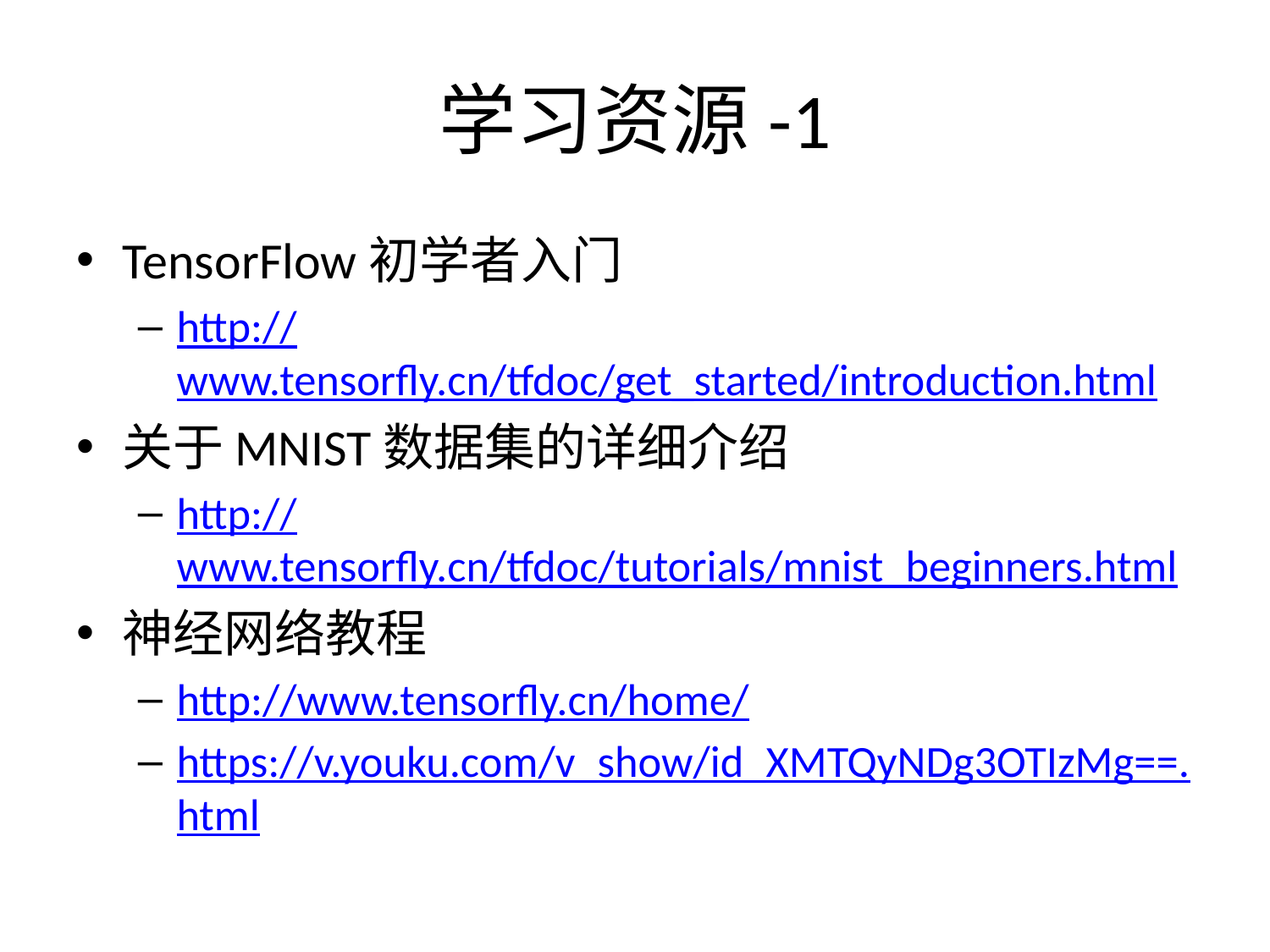

# 学习资源-1
TensorFlow初学者入门
http://www.tensorfly.cn/tfdoc/get_started/introduction.html
关于MNIST数据集的详细介绍
http://www.tensorfly.cn/tfdoc/tutorials/mnist_beginners.html
神经网络教程
http://www.tensorfly.cn/home/
https://v.youku.com/v_show/id_XMTQyNDg3OTIzMg==.html